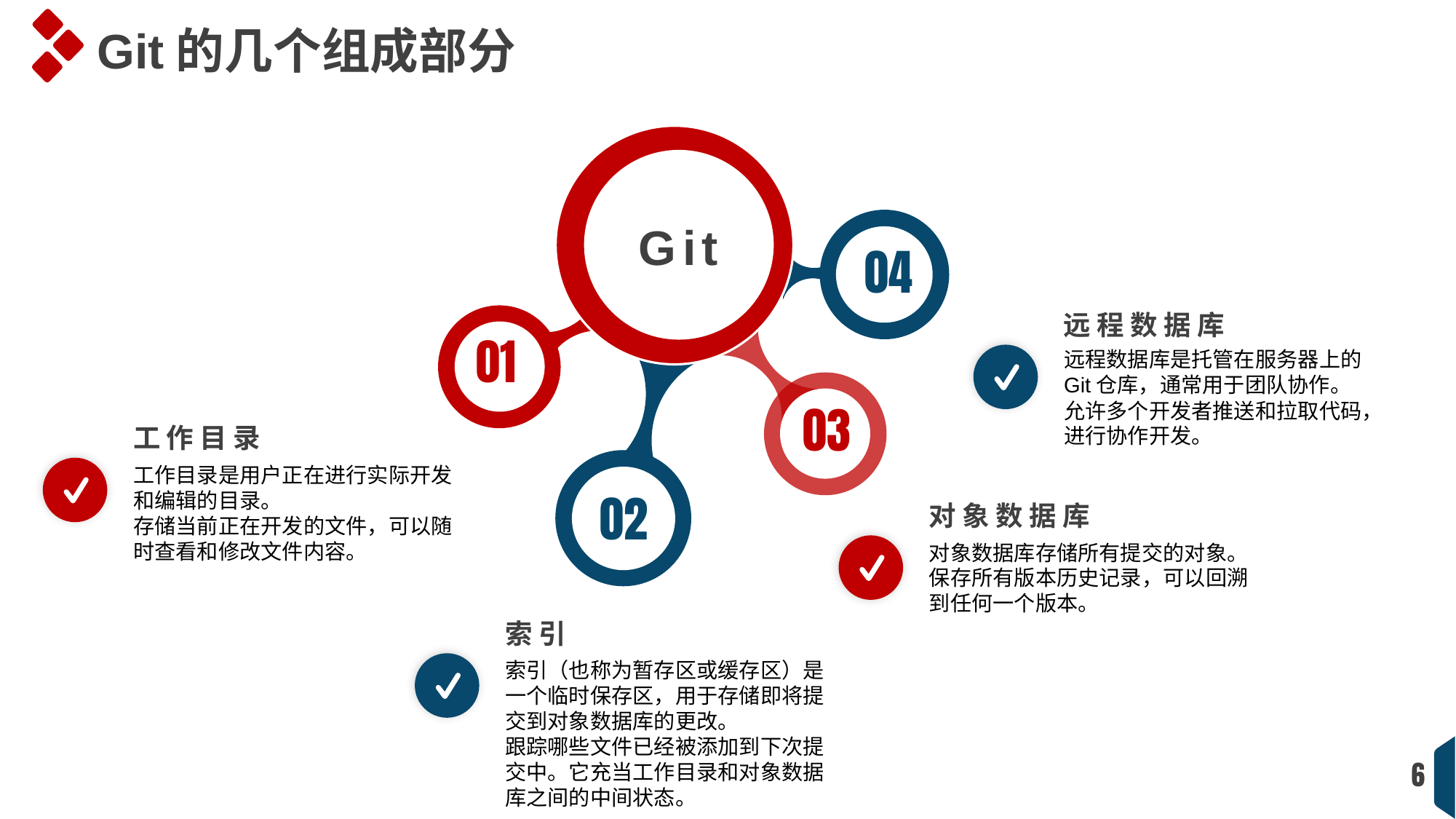

Git的几个组成部分

Git

04

远程数据库
远程数据库是托管在服务器上的Git仓库，通常用于团队协作。
允许多个开发者推送和拉取代码，进行协作开发。

01

03
工作目录
工作目录是用户正在进行实际开发和编辑的目录。
存储当前正在开发的文件，可以随时查看和修改文件内容。

对象数据库
对象数据库存储所有提交的对象。
保存所有版本历史记录，可以回溯到任何一个版本。

02
索引
索引（也称为暂存区或缓存区）是一个临时保存区，用于存储即将提交到对象数据库的更改。
跟踪哪些文件已经被添加到下次提交中。它充当工作目录和对象数据库之间的中间状态。